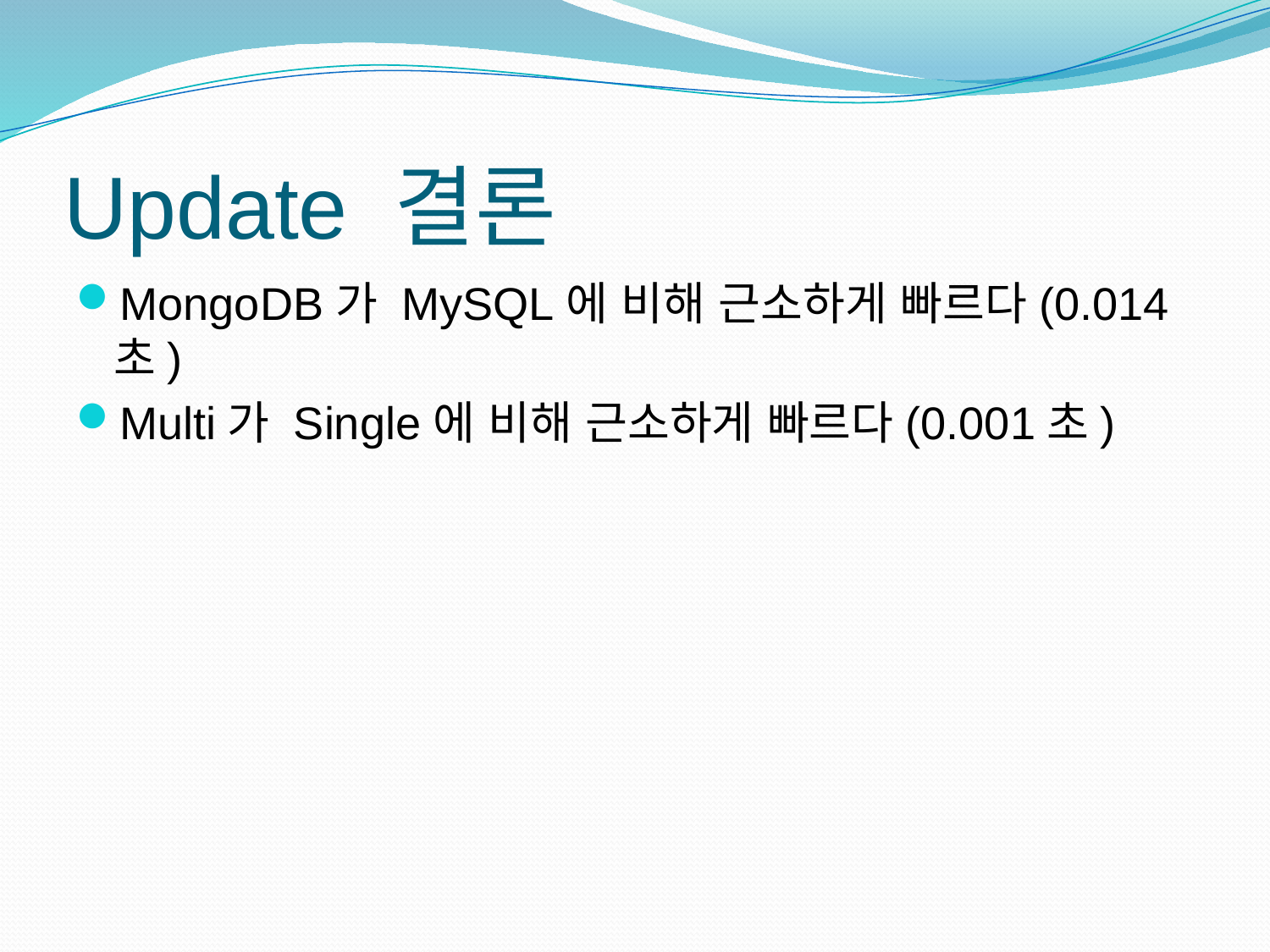

# Update 결론
MongoDB가 MySQL에 비해 근소하게 빠르다(0.014초)
Multi가 Single에 비해 근소하게 빠르다(0.001초)